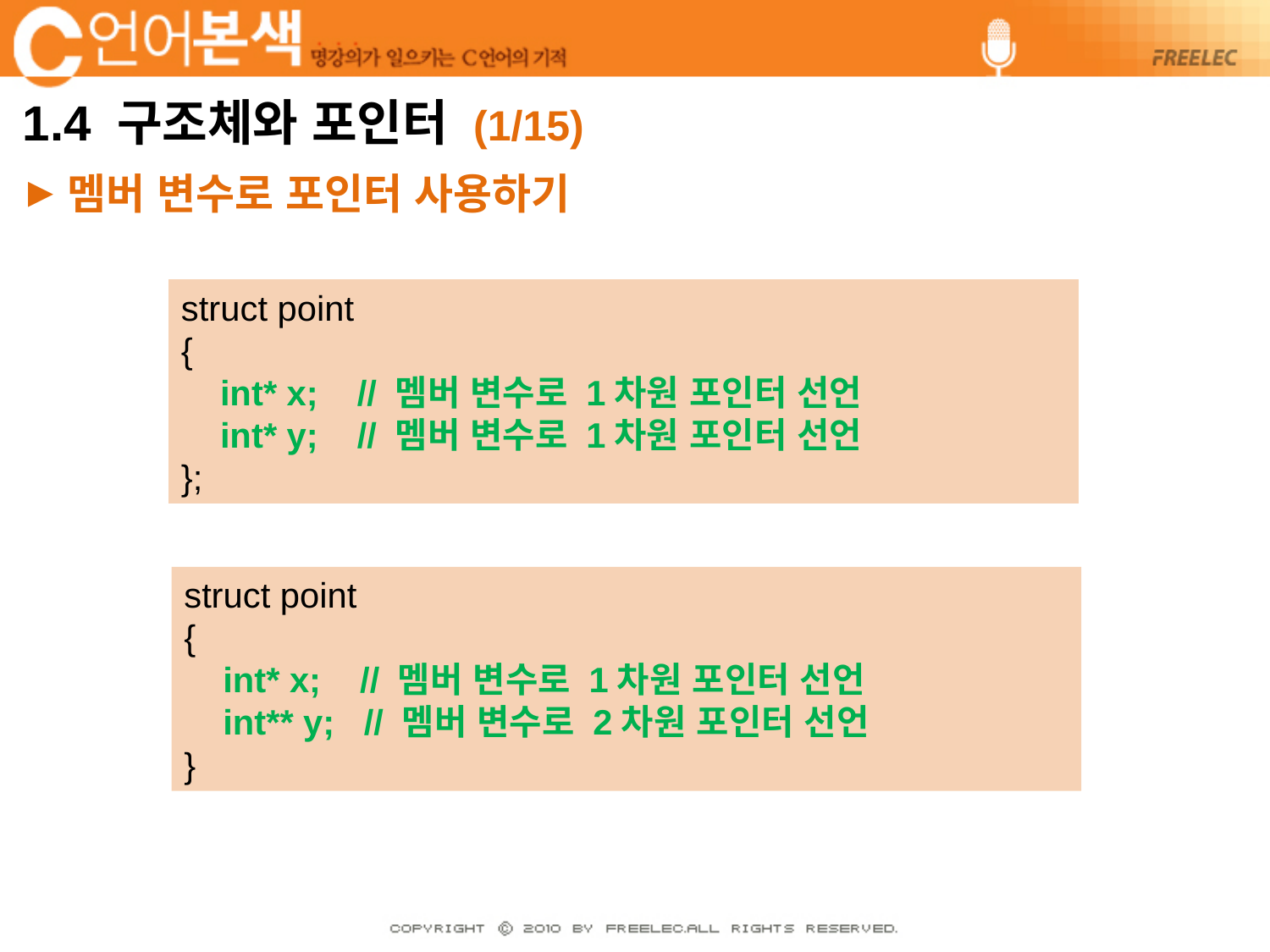

# 1.4 구조체와 포인터 (1/15)
멤버 변수로 포인터 사용하기
struct point
{
    int* x;    // 멤버 변수로 1차원 포인터 선언
    int* y;    // 멤버 변수로 1차원 포인터 선언
};
struct point
{
    int* x;    // 멤버 변수로 1차원 포인터 선언
    int** y;   // 멤버 변수로 2차원 포인터 선언
}